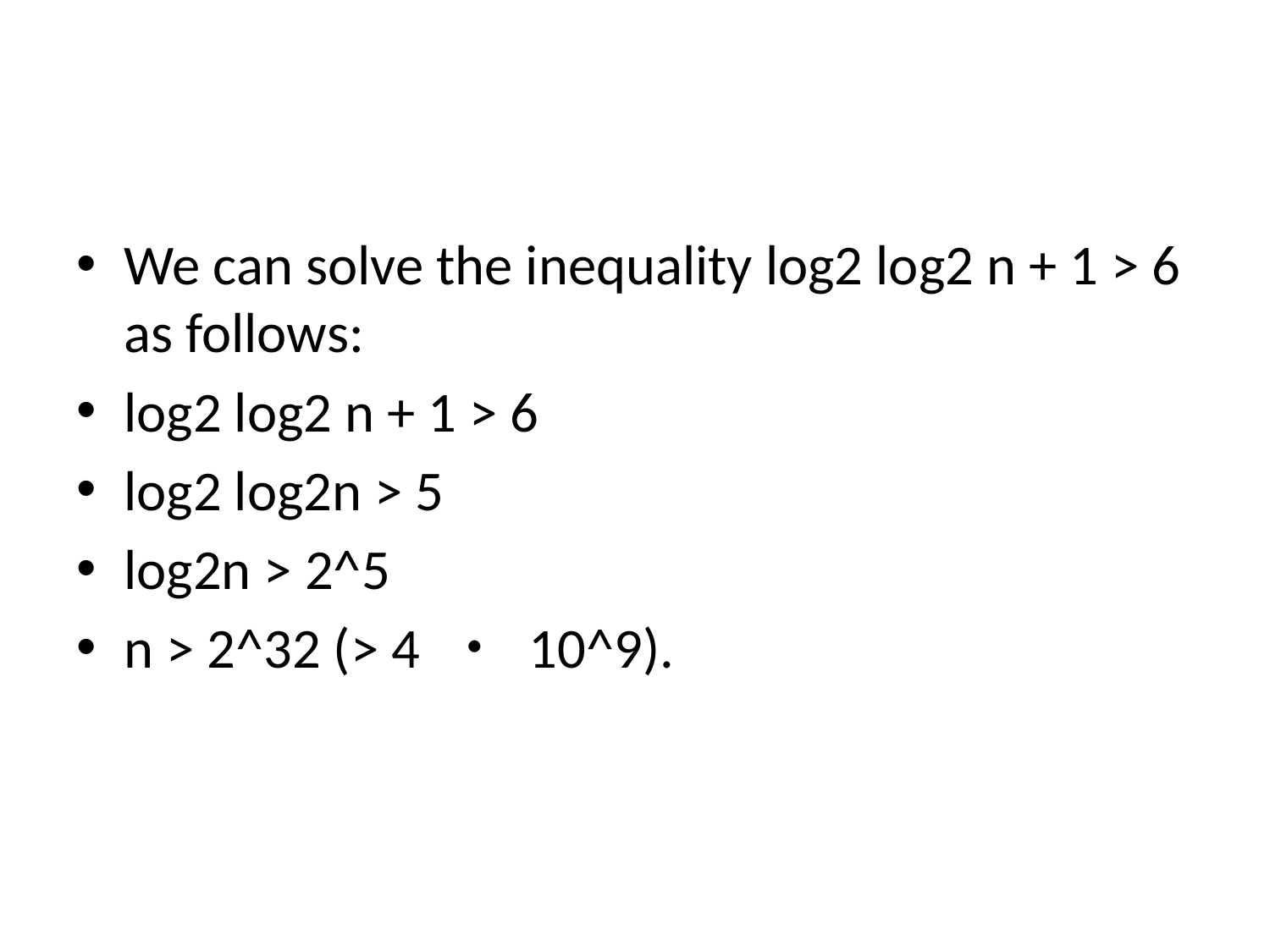

#
We can solve the inequality log2 log2 n + 1 > 6 as follows:
log2 log2 n + 1 > 6
log2 log2n > 5
log2n > 2^5
n > 2^32 (> 4 ・ 10^9).